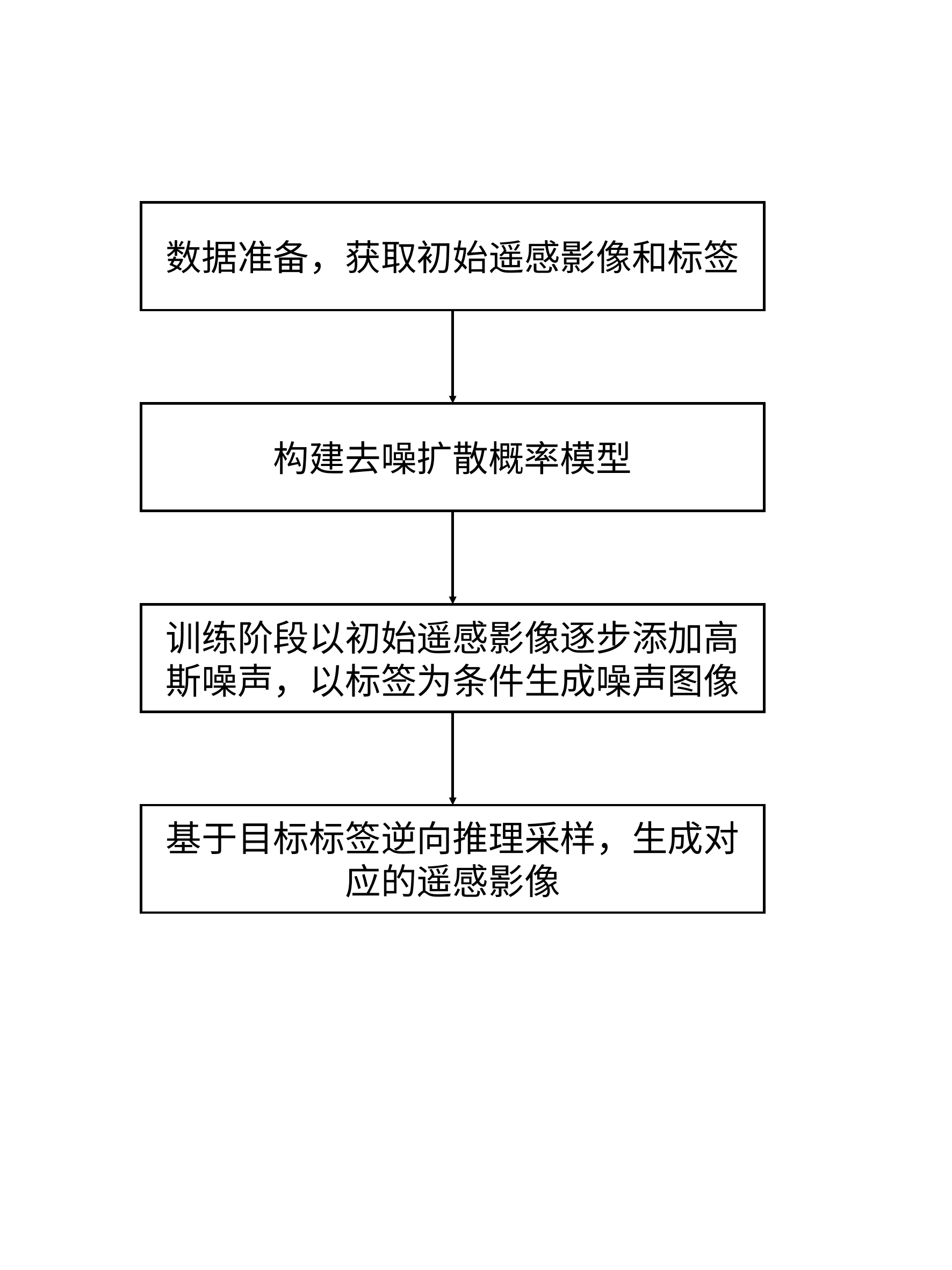

数据准备，获取初始遥感影像和标签
构建去噪扩散概率模型
训练阶段以初始遥感影像逐步添加高斯噪声，以标签为条件生成噪声图像
基于目标标签逆向推理采样，生成对应的遥感影像